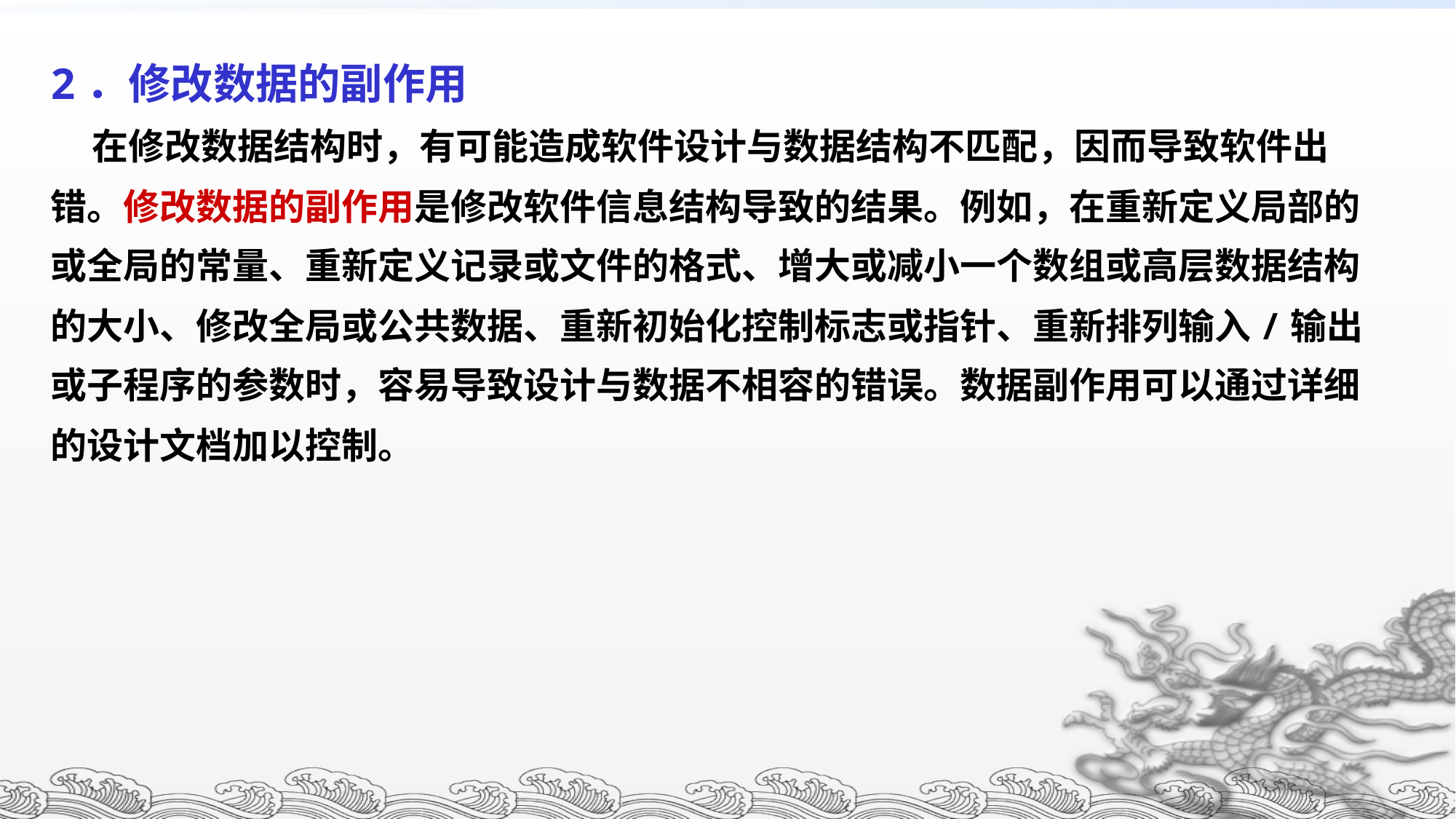

2．修改数据的副作用
    在修改数据结构时，有可能造成软件设计与数据结构不匹配，因而导致软件出
错。修改数据的副作用是修改软件信息结构导致的结果。例如，在重新定义局部的
或全局的常量、重新定义记录或文件的格式、增大或减小一个数组或高层数据结构
的大小、修改全局或公共数据、重新初始化控制标志或指针、重新排列输入/输出
或子程序的参数时，容易导致设计与数据不相容的错误。数据副作用可以通过详细
的设计文档加以控制。